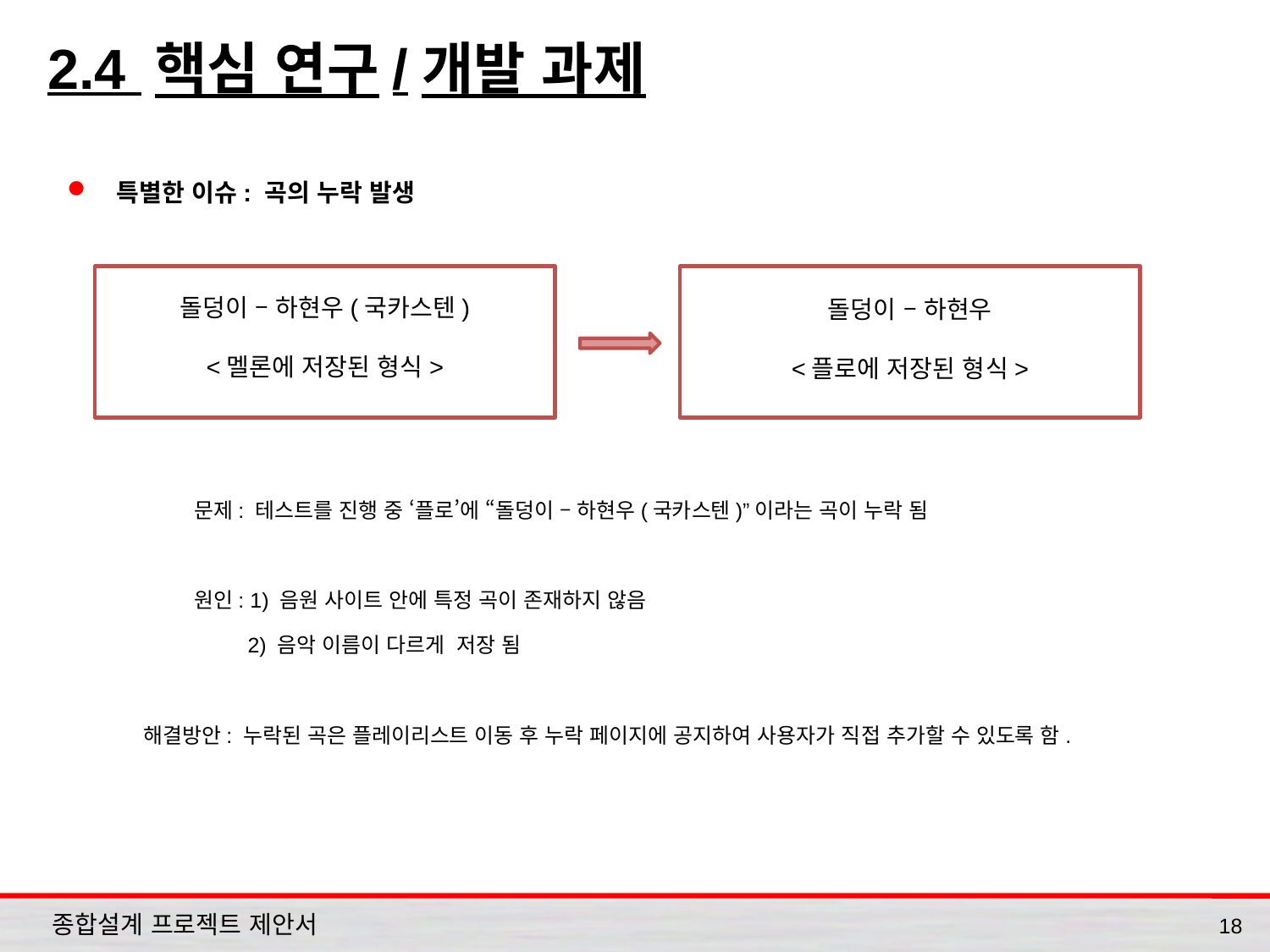

# 2.4 핵심 연구/개발 과제
특별한 이슈: 곡의 누락 발생

 	문제: 테스트를 진행 중 ‘플로’에 “돌덩이 – 하현우(국카스텐)”이라는 곡이 누락 됨

   	원인: 1) 음원 사이트 안에 특정 곡이 존재하지 않음
	         2) 음악 이름이 다르게  저장 됨

            해결방안: 누락된 곡은 플레이리스트 이동 후 누락 페이지에 공지하여 사용자가 직접 추가할 수 있도록 함.

돌덩이 – 하현우(국카스텐)

<멜론에 저장된 형식>
돌덩이 – 하현우

<플로에 저장된 형식>